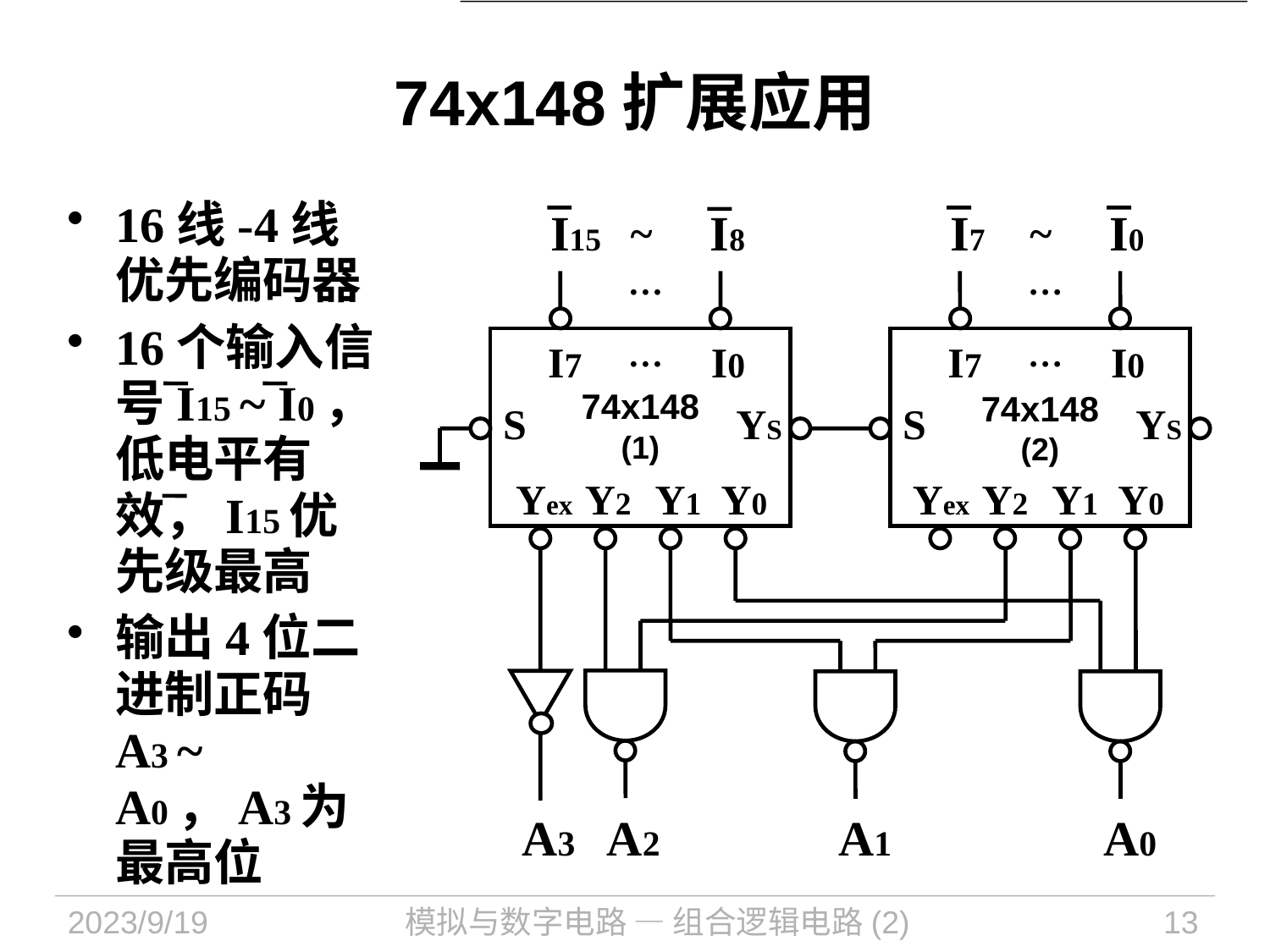

# 74x148扩展应用
16线-4线优先编码器
16个输入信号I15 ~ I0，低电平有效，I15优先级最高
输出4位二进制正码A3 ~ A0，A3为最高位
I15
I8
I7
I0
~
~

…
…

…
…
74x148
(1)
74x148
(2)
I7
I0
I7
I0

S
YS
S
YS

Yex
Y2
Y1
Y0
Yex
Y2
Y1
Y0

A3
A2
A1
A0
2023/9/19
模拟与数字电路 — 组合逻辑电路(2)
13